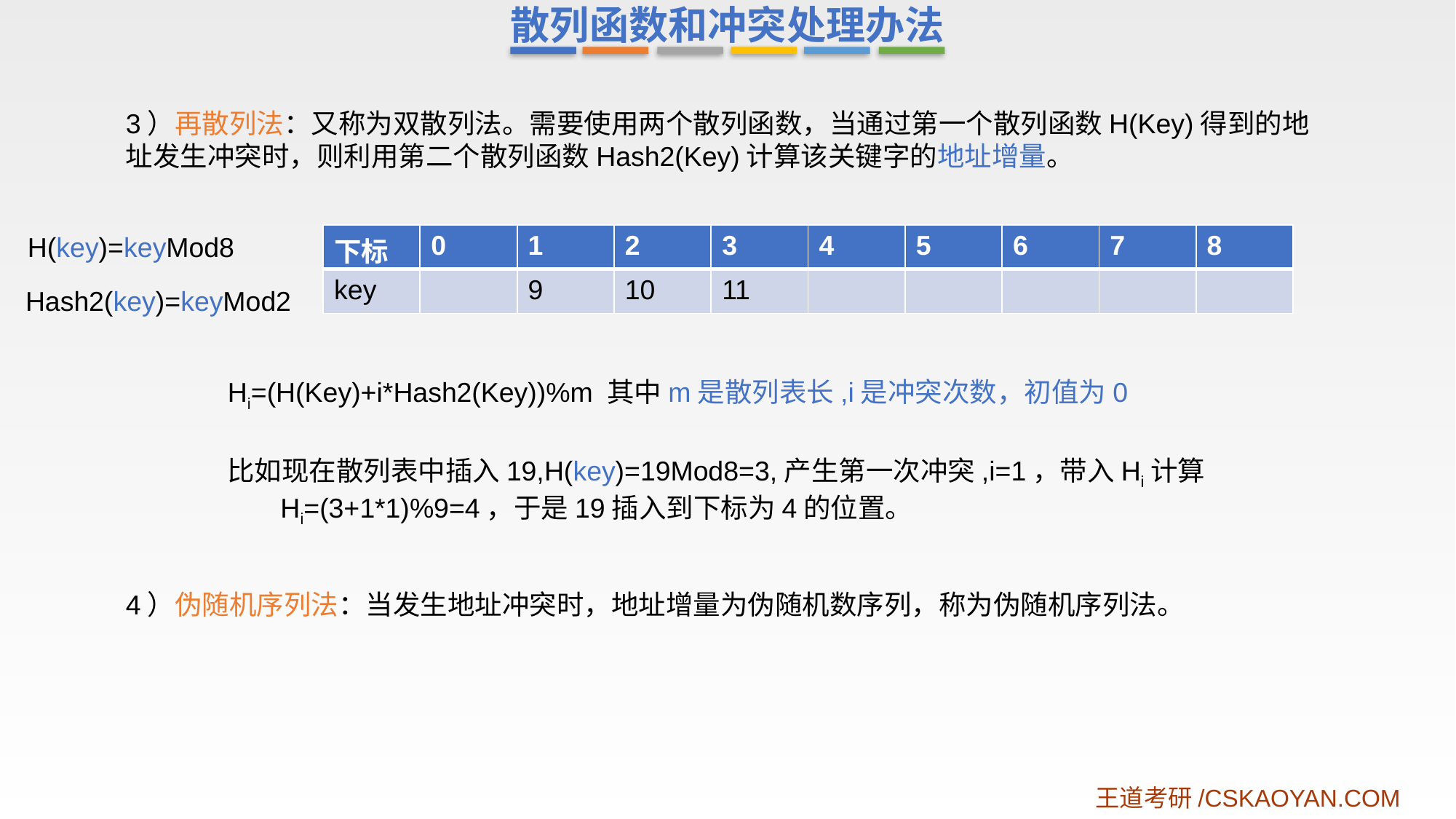

散列函数和冲突处理办法

3）再散列法：又称为双散列法。需要使用两个散列函数，当通过第一个散列函数H(Key)得到的地址发生冲突时，则利用第二个散列函数Hash2(Key)计算该关键字的地址增量。
| 下标 | 0 | 1 | 2 | 3 | 4 | 5 | 6 | 7 | 8 |
| --- | --- | --- | --- | --- | --- | --- | --- | --- | --- |
| key |  | 9 | 10 | 11 |  |  |  |  |  |
H(key)=keyMod8
Hash2(key)=keyMod2
Hi=(H(Key)+i*Hash2(Key))%m 其中m是散列表长,i是冲突次数，初值为0
比如现在散列表中插入19,H(key)=19Mod8=3,产生第一次冲突,i=1，带入Hi计算
       Hi=(3+1*1)%9=4，于是19插入到下标为4的位置。
4）伪随机序列法：当发生地址冲突时，地址增量为伪随机数序列，称为伪随机序列法。
王道考研/CSKAOYAN.COM